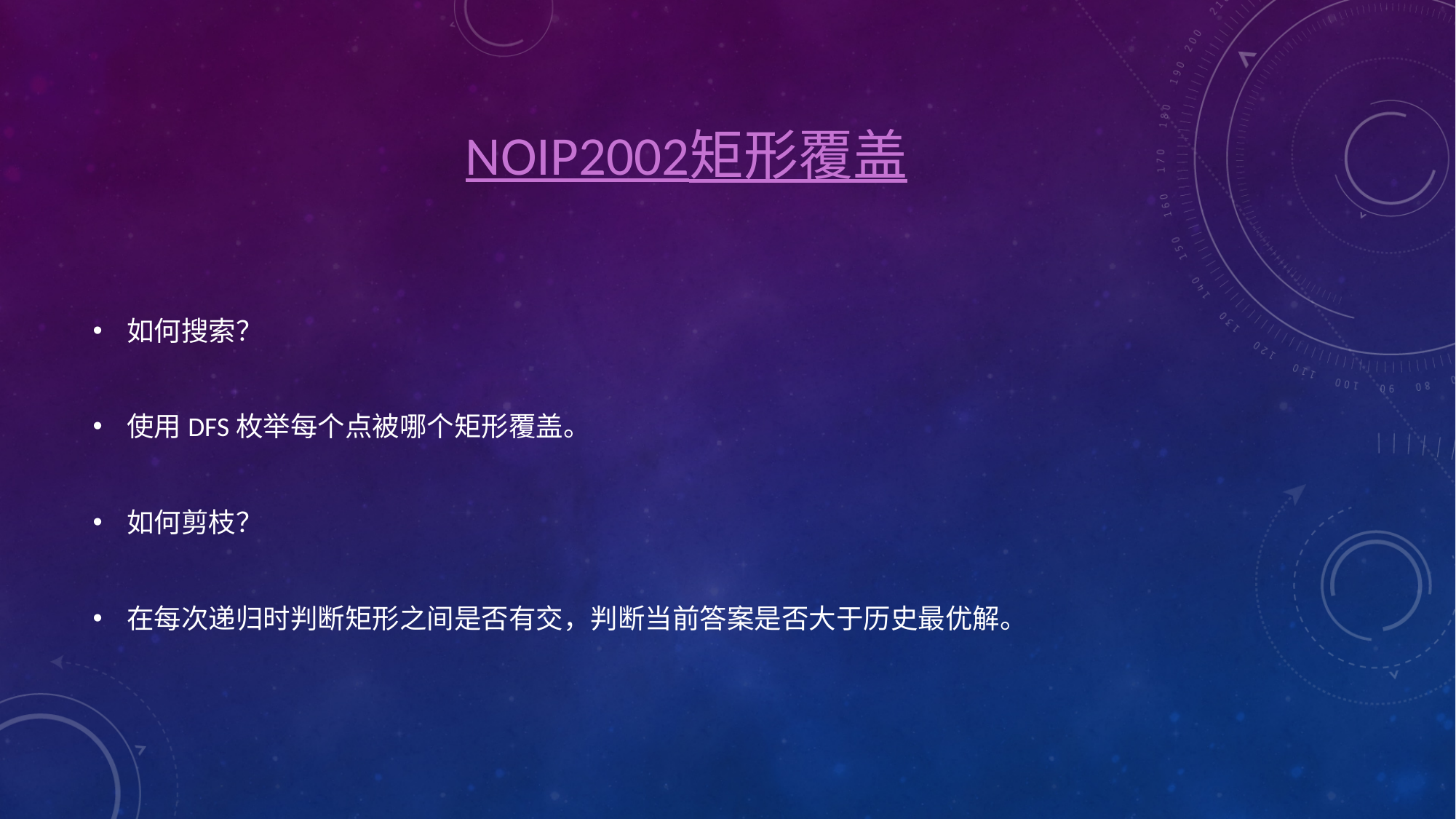

# NOIP2002矩形覆盖
如何搜索？

使用DFS枚举每个点被哪个矩形覆盖。

如何剪枝？

在每次递归时判断矩形之间是否有交，判断当前答案是否大于历史最优解。